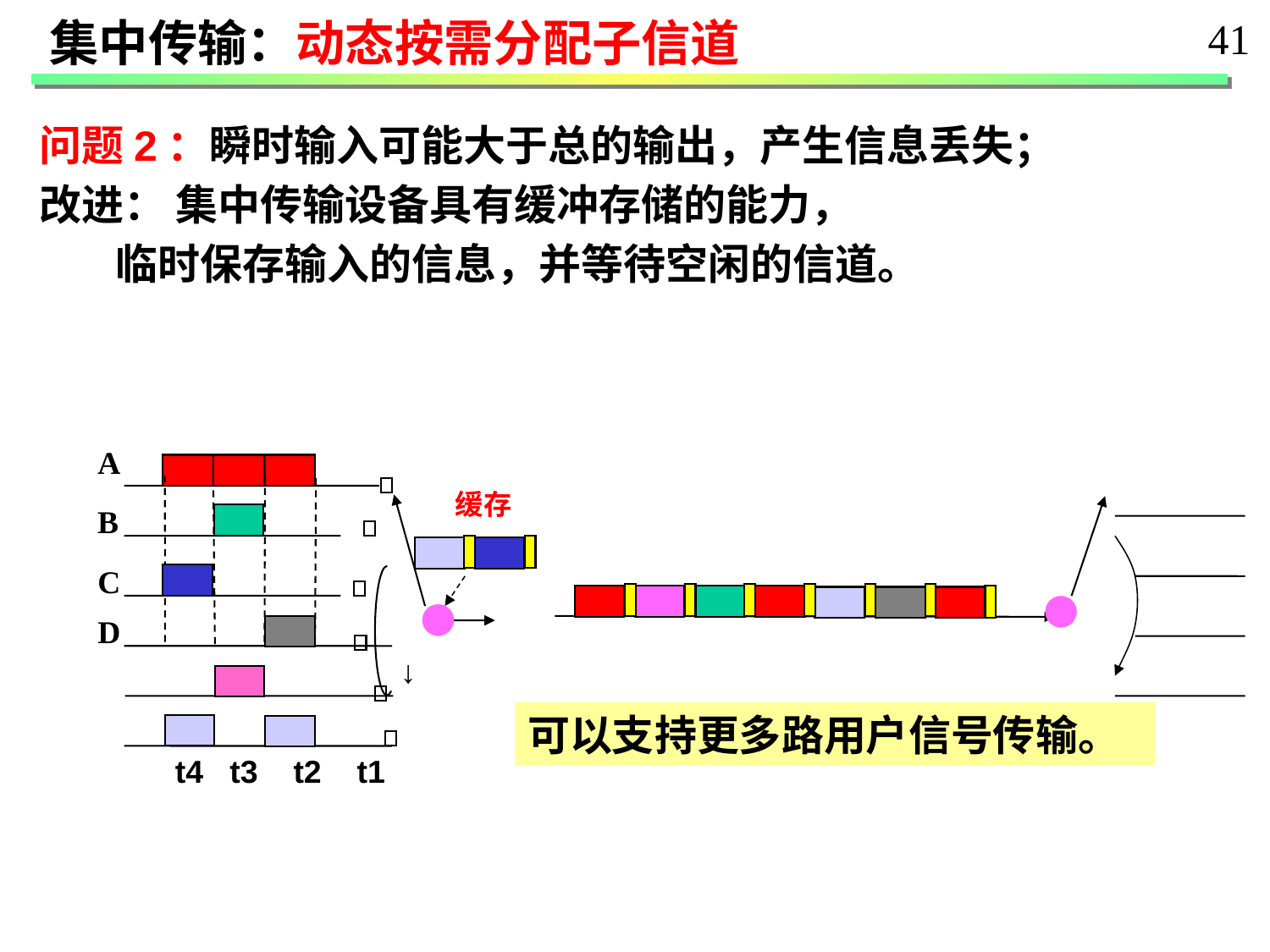

集中传输：动态按需分配子信道
41

问题2：瞬时输入可能大于总的输出，产生信息丢失；
改进： 集中传输设备具有缓冲存储的能力，
       临时保存输入的信息，并等待空闲的信道。
A

缓存

B

C

D

 ↓

可以支持更多路用户信号传输。

t4   t3    t2    t1